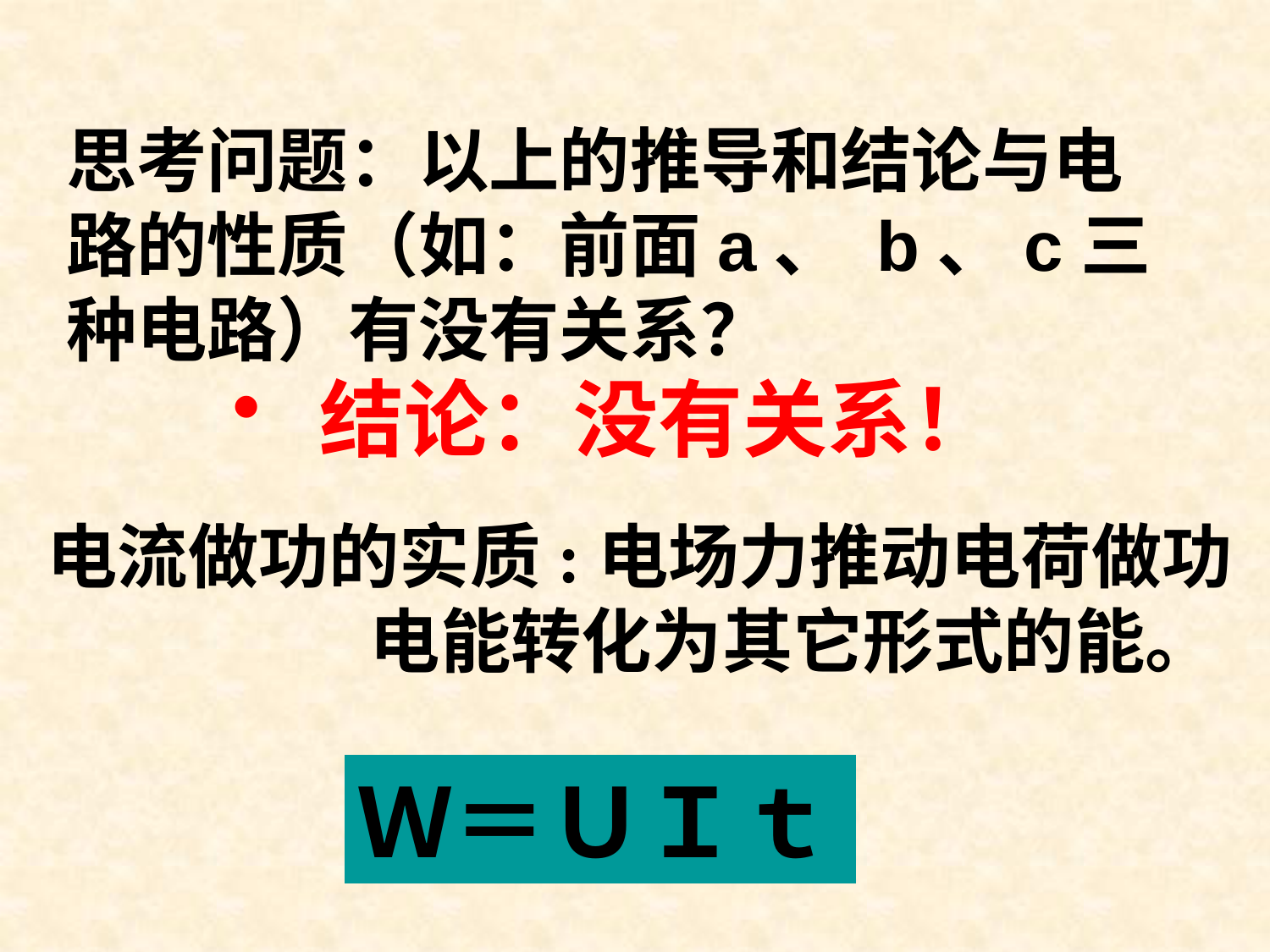

# 思考问题：以上的推导和结论与电路的性质（如：前面a、 b、c三种电路）有没有关系？
 结论：没有关系！
电流做功的实质:电场力推动电荷做功
                   电能转化为其它形式的能。
Ｗ＝ＵＩｔ